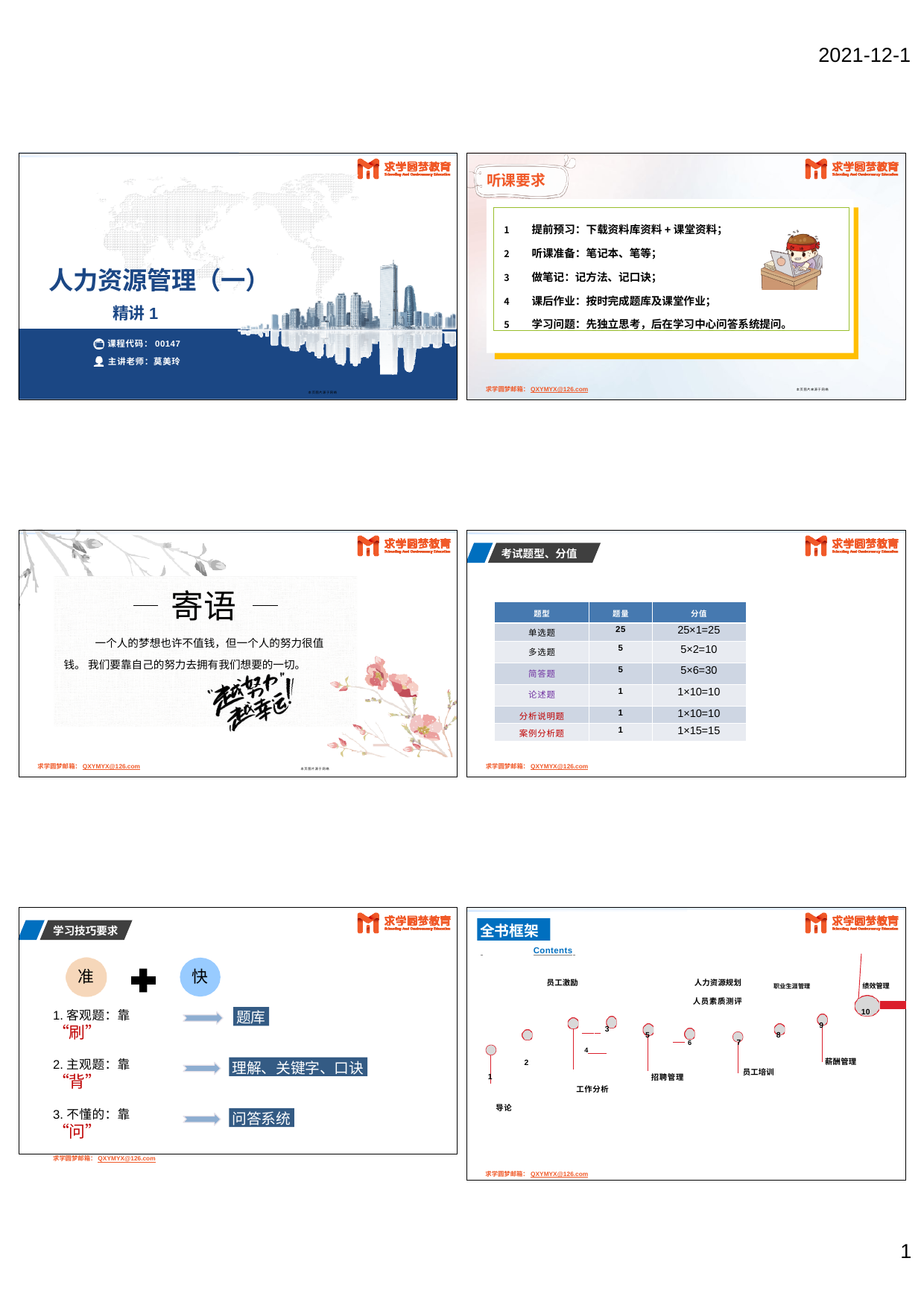

2021-12-1

听课要求

提前预习：下载资料库资料+课堂资料；
听课准备：笔记本、笔等；
做笔记：记方法、记口诀；
课后作业：按时完成题库及课堂作业；
学习问题：先独立思考，后在学习中心问答系统提问。

人力资源管理（一）
精讲1

课程代码：00147
主讲老师：莫美玲

求学圆梦邮箱：QXYMYX@126.com
求学圆梦邮箱：QXYMYX@126.com
本页图片来源于网络
本页图片源于网络

考试题型、分值

寄语
一个人的梦想也许不值钱，但一个人的努力很值钱。 我们要靠自己的努力去拥有我们想要的一切。
| 题型 | 题量 | 分值 |
| --- | --- | --- |
| 单选题 | 25 | 25×1=25 |
| 多选题 | 5 | 5×2=10 |
| 简答题 | 5 | 5×6=30 |
| 论述题 | 1 | 1×10=10 |
| 分析说明题 | 1 | 1×10=10 |
| 案例分析题 | 1 | 1×15=15 |

求学圆梦邮箱：QXYMYX@126.com
求学圆梦邮箱：QXYMYX@126.com
本页图片源于网络

| 全书框架 Contents 员工激励 人力资源规划 绩效管理 职业生涯管理 人员素质测评 |  |  |  |  |  |  |  |  |
| --- | --- | --- | --- | --- | --- | --- | --- | --- |
| 3 4 2 1 工作分析 导论 求学圆梦邮箱：QXYMYX@126.com | 5 | 6 招聘管理 | 7 | 员工培训 | 8 | 9 薪酬管理 | 10 |  |

学习技巧要求

准
快

1.客观题：靠“刷”
题库

2.主观题：靠“背”

理解、关键字、口诀

3.不懂的：靠“问”
求学圆梦邮箱：QXYMYX@126.com
问答系统

1